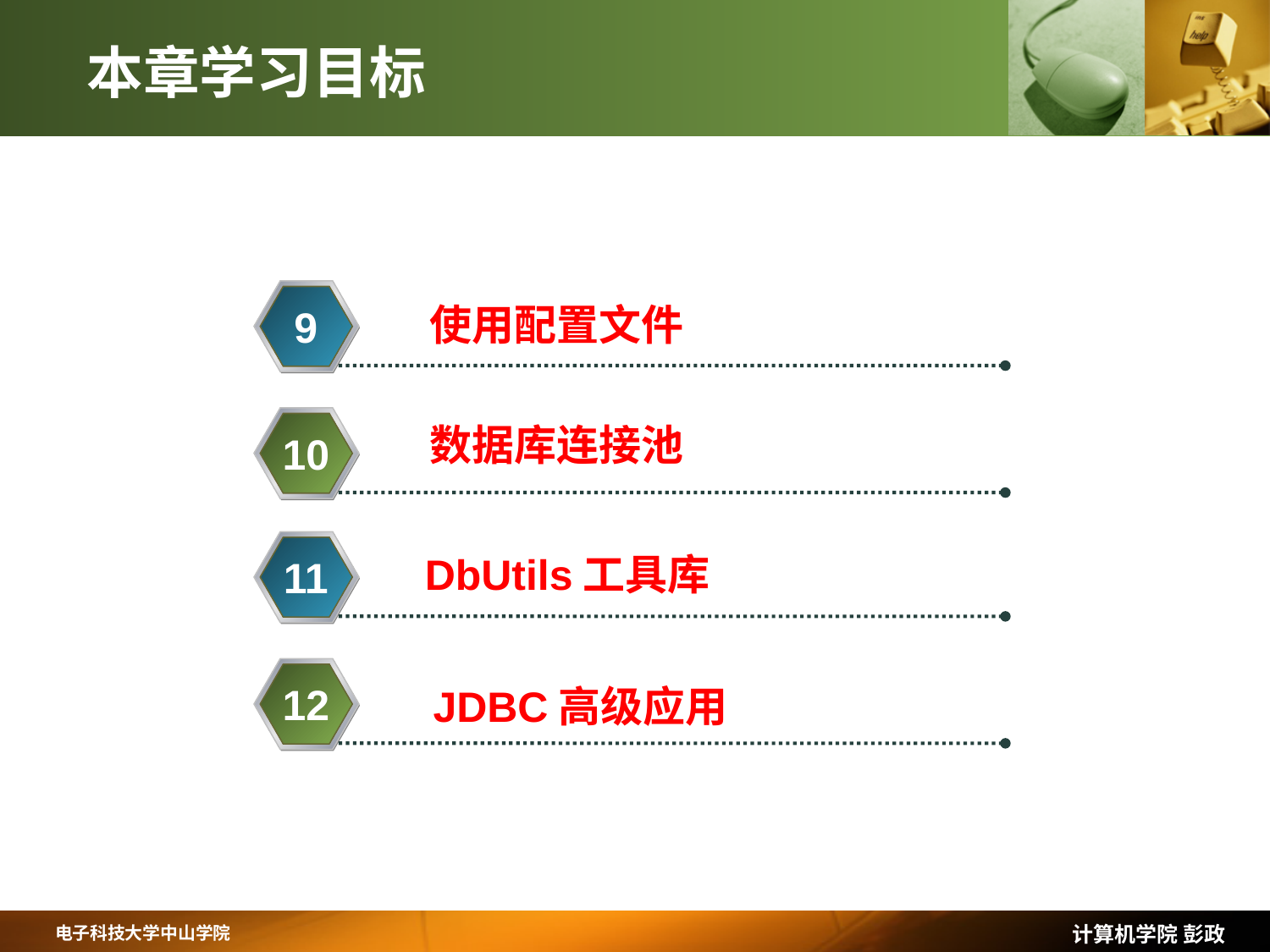

# 本章学习目标

使用配置文件
9

数据库连接池
10

DbUtils工具库
11

12
JDBC高级应用

计算机学院 彭政
电子科技大学中山学院